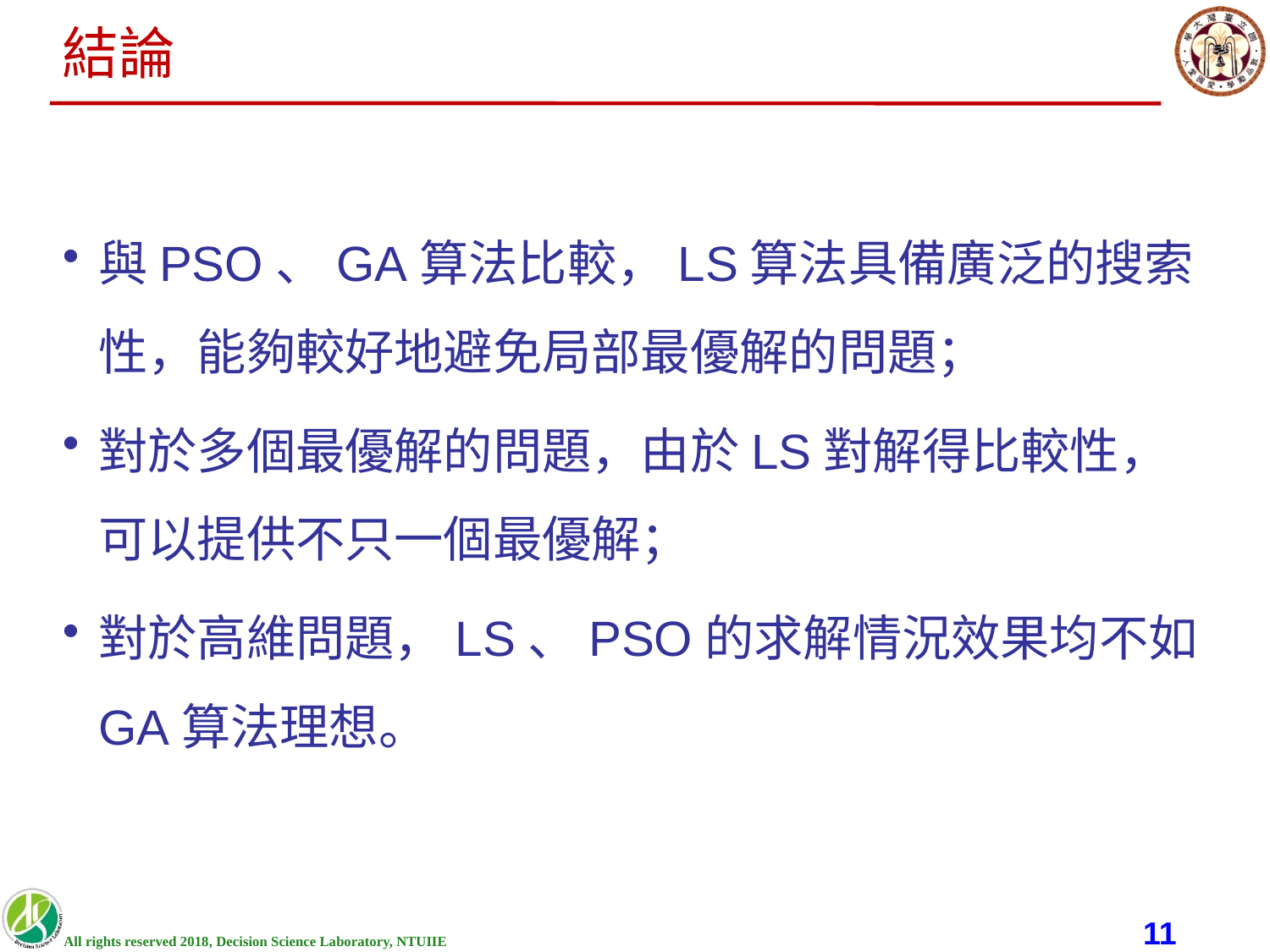

# 結論
與PSO、GA算法比較，LS算法具備廣泛的搜索性，能夠較好地避免局部最優解的問題；
對於多個最優解的問題，由於LS對解得比較性，可以提供不只一個最優解；
對於高維問題，LS、PSO的求解情況效果均不如GA算法理想。